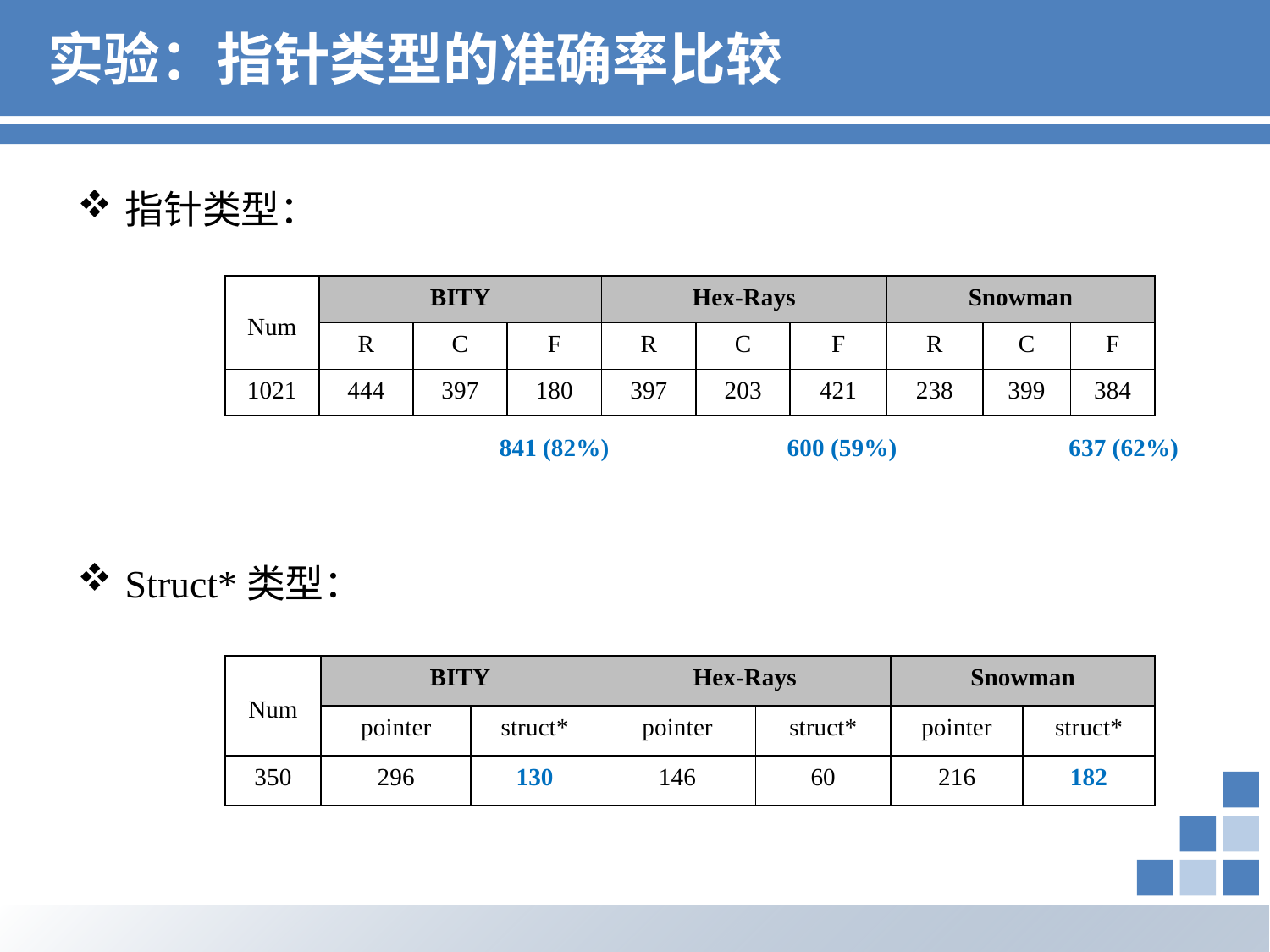

# 实验：指针类型的准确率比较

指针类型：

		                 841 (82%)                             600 (59%)                            637 (62%)

Struct*类型：
| Num | BITY |  |  | Hex-Rays |  |  | Snowman |  |  |
| --- | --- | --- | --- | --- | --- | --- | --- | --- | --- |
|  | R | C | F | R | C | F | R | C | F |
| 1021 | 444 | 397 | 180 | 397 | 203 | 421 | 238 | 399 | 384 |
| Num | BITY |  | Hex-Rays |  | Snowman |  |
| --- | --- | --- | --- | --- | --- | --- |
|  | pointer | struct\* | pointer | struct\* | pointer | struct\* |
| 350 | 296 | 130 | 146 | 60 | 216 | 182 |